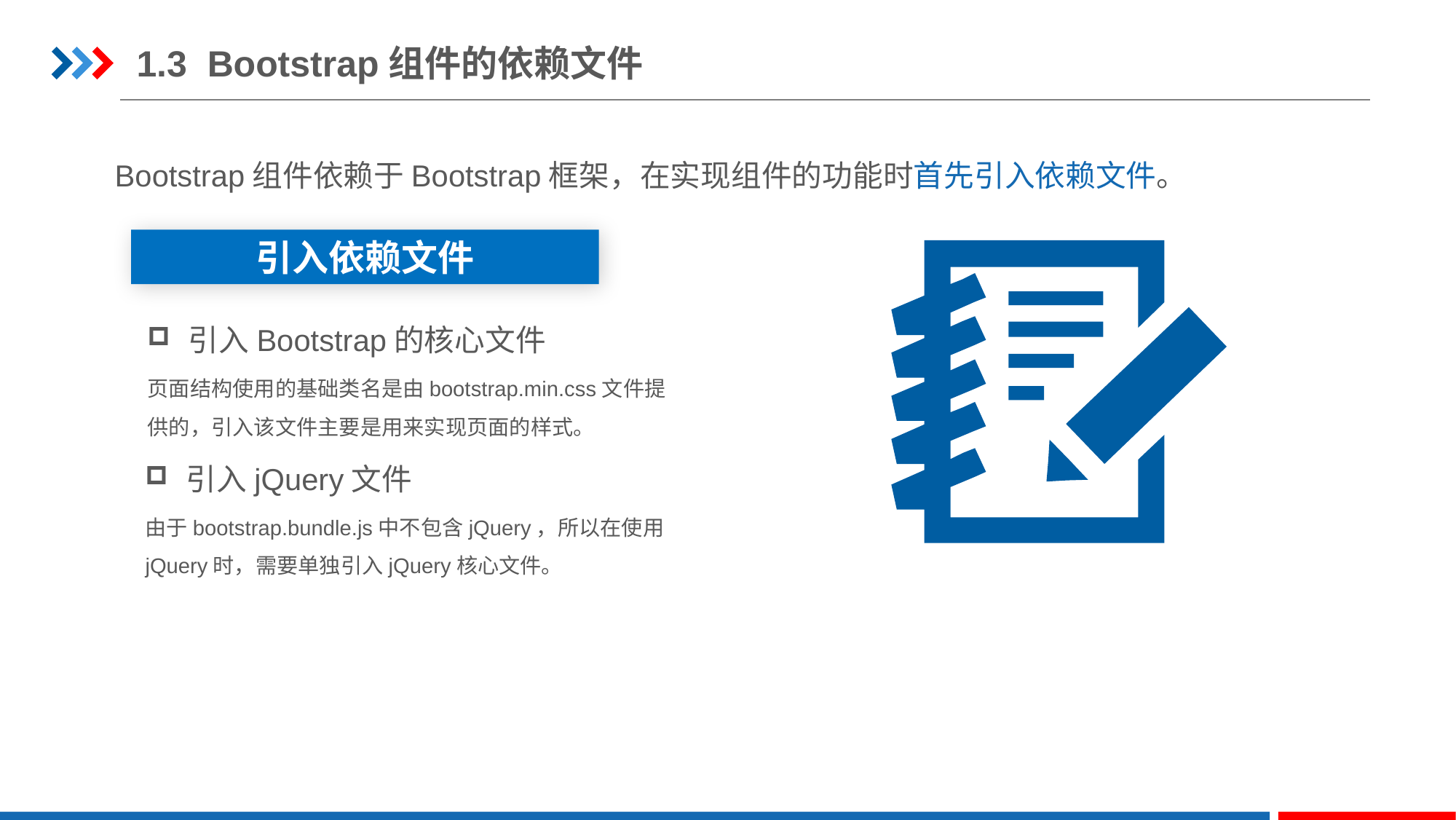

1.3  Bootstrap组件的依赖文件
Bootstrap组件依赖于Bootstrap框架，在实现组件的功能时首先引入依赖文件。
引入依赖文件

引入Bootstrap的核心文件
页面结构使用的基础类名是由bootstrap.min.css文件提供的，引入该文件主要是用来实现页面的样式。
引入jQuery文件
由于bootstrap.bundle.js中不包含jQuery，所以在使用jQuery时，需要单独引入jQuery核心文件。